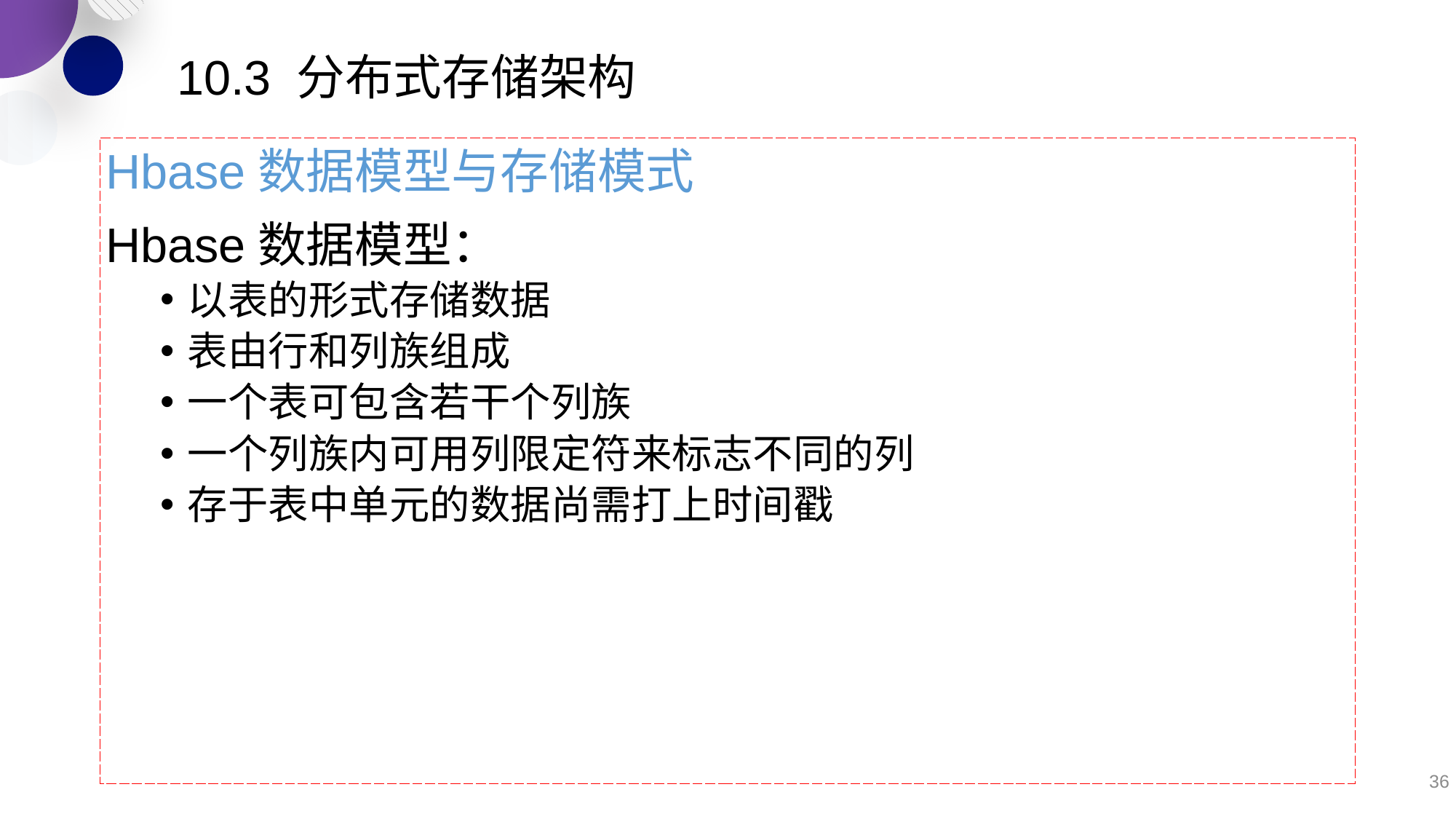

# 10.3 分布式存储架构
Hbase数据模型与存储模式
Hbase数据模型：
以表的形式存储数据
表由行和列族组成
一个表可包含若干个列族
一个列族内可用列限定符来标志不同的列
存于表中单元的数据尚需打上时间戳

36